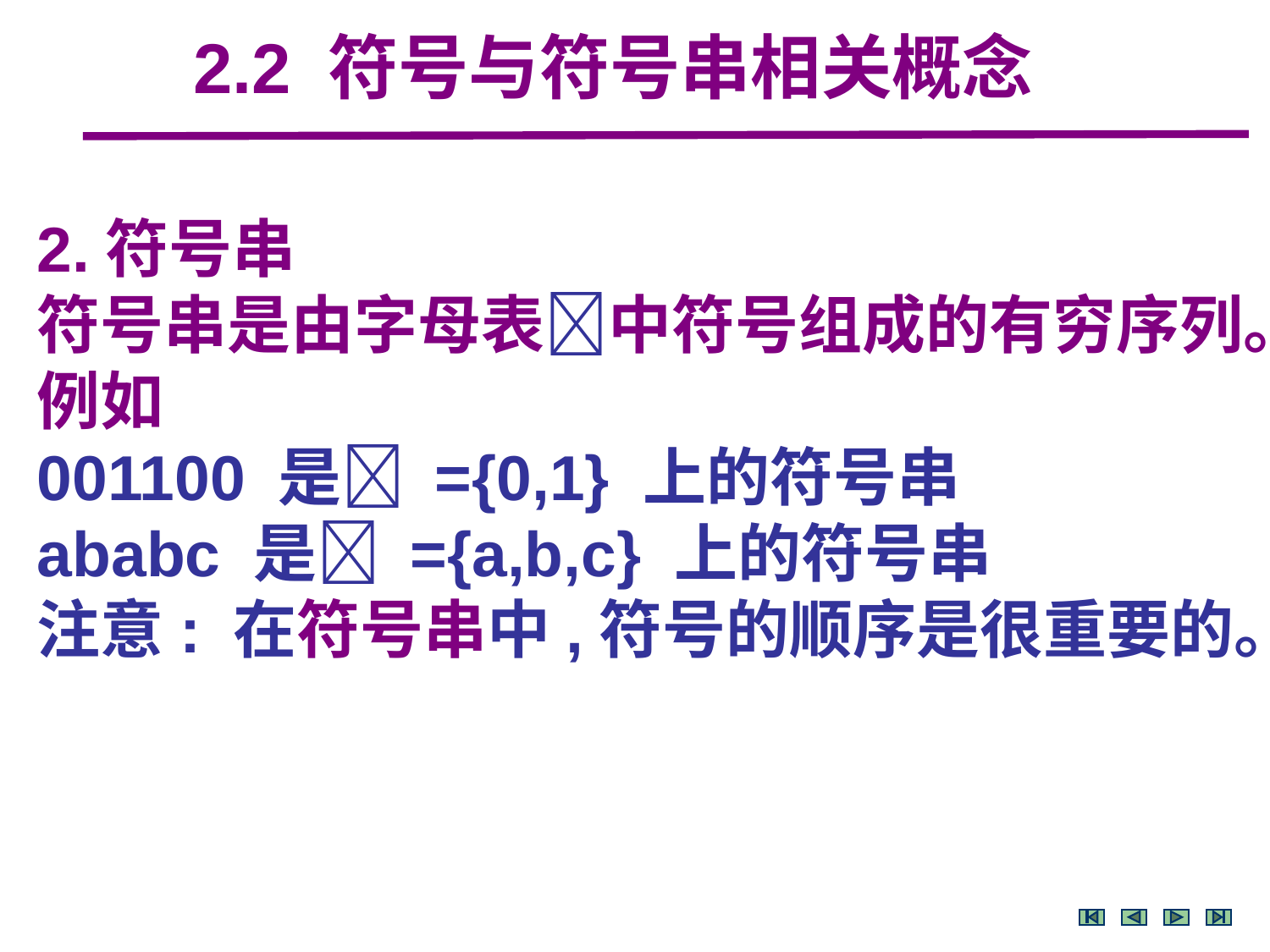

2.2 符号与符号串相关概念
2.符号串
符号串是由字母表Σ中符号组成的有穷序列。
例如
001100 是Σ ={0,1} 上的符号串
ababc 是Σ ={a,b,c} 上的符号串
注意: 在符号串中,符号的顺序是很重要的。